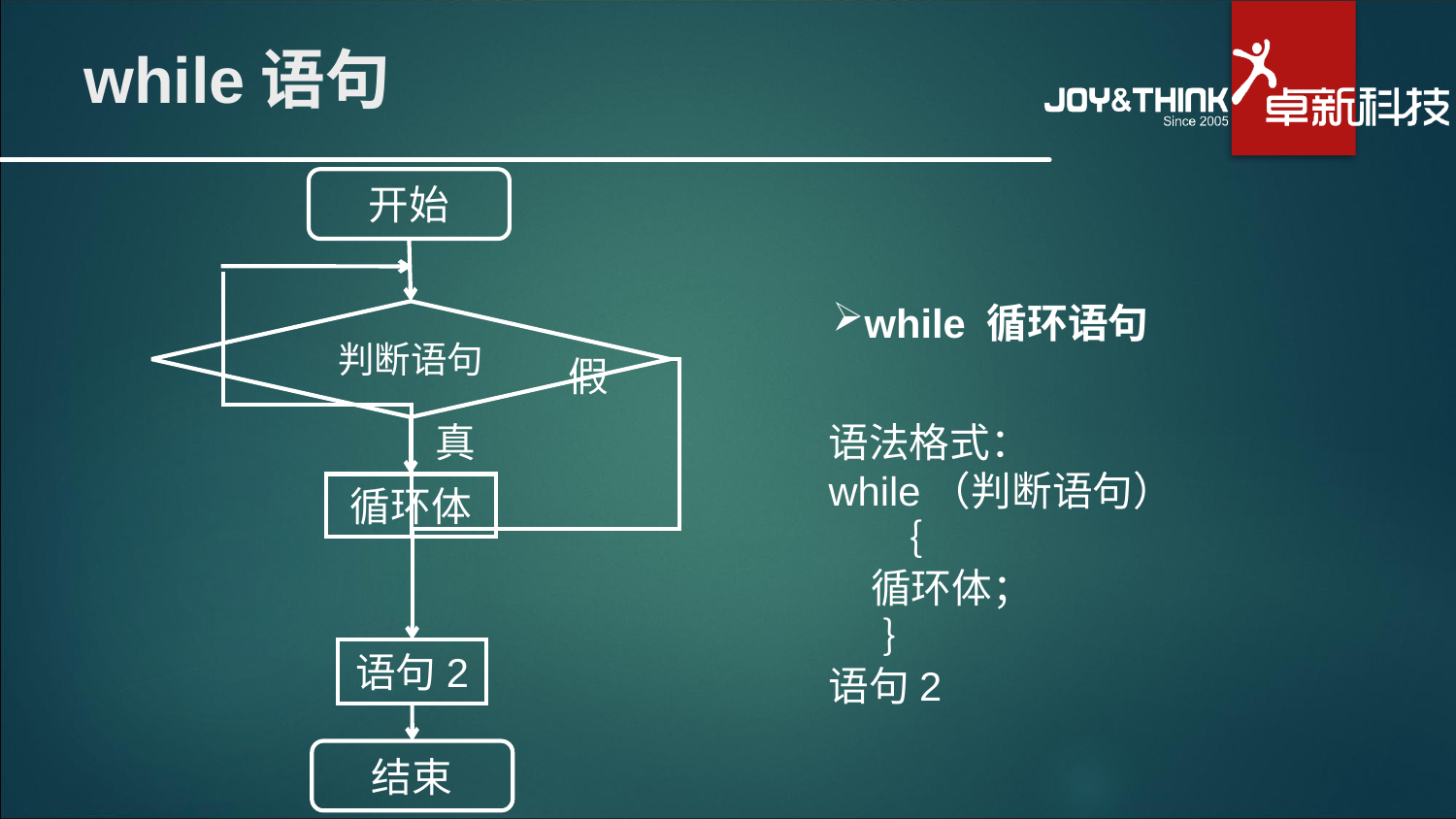

# while语句
开始
while 循环语句
判断语句
假
真
语法格式：
while（判断语句）
     ｛
	循环体；
     ｝
语句2
循环体
语句2
结束